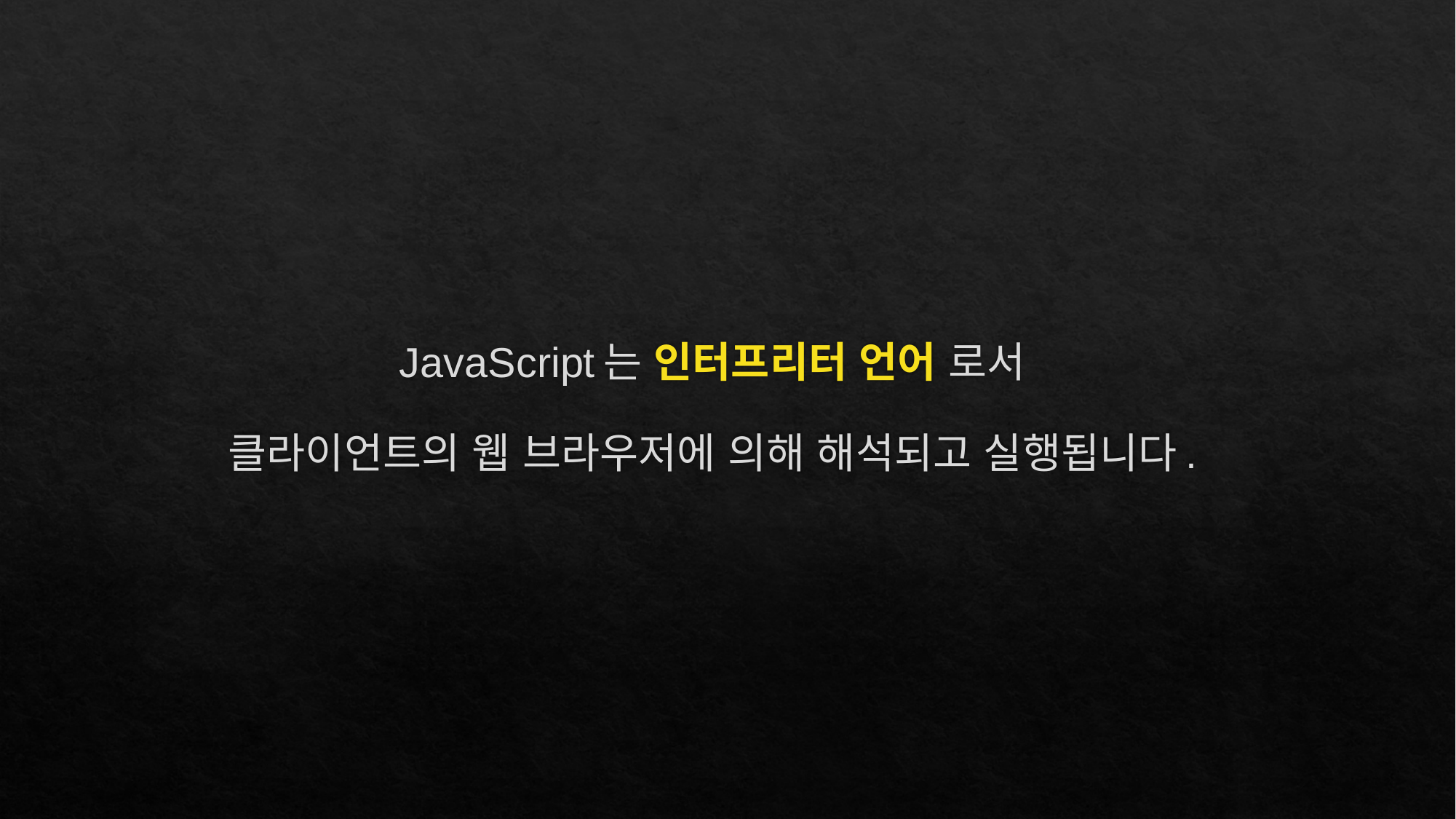

#
 JavaScript는 인터프리터 언어 로서

클라이언트의 웹 브라우저에 의해 해석되고 실행됩니다.